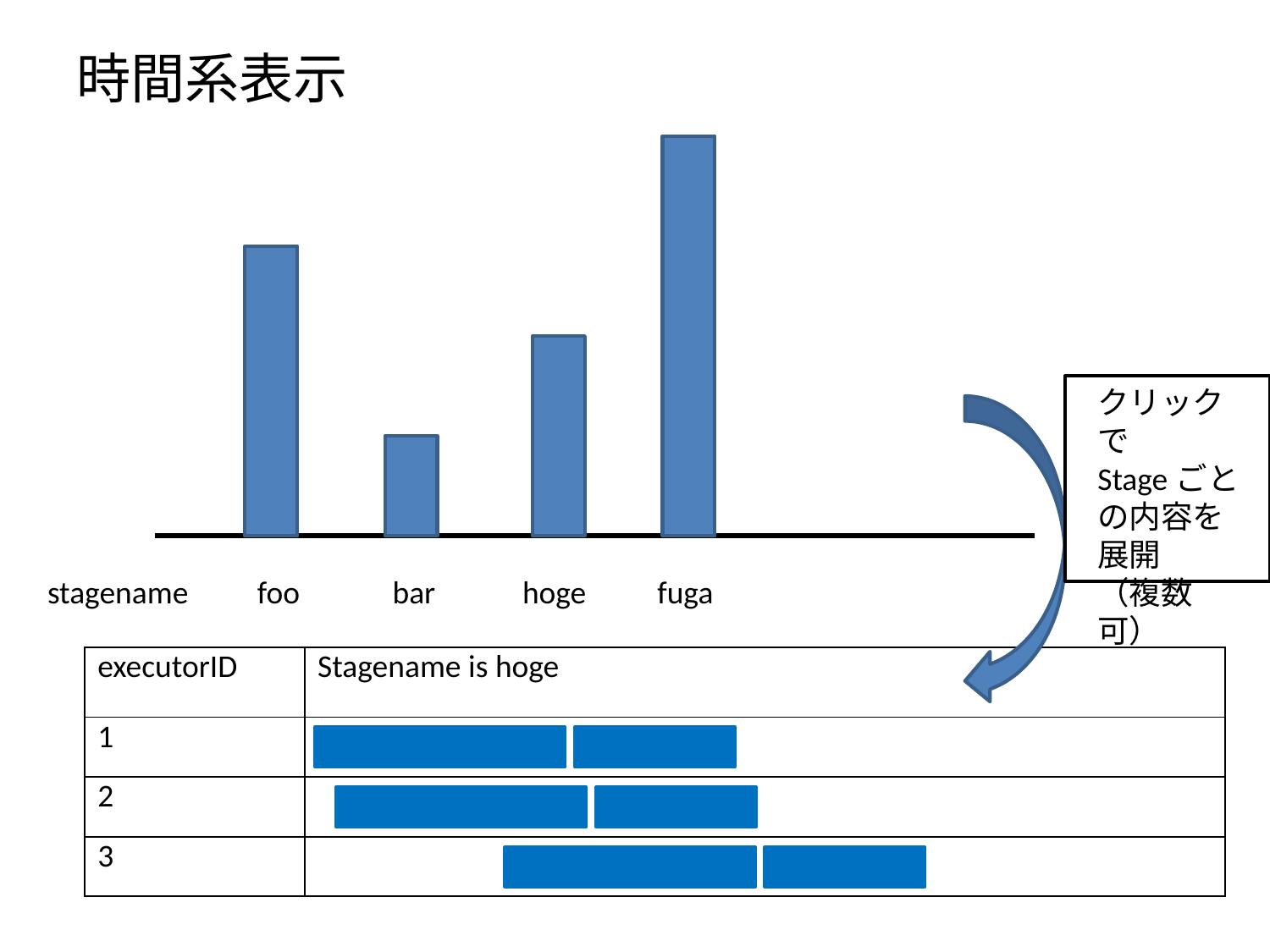

# 時間系表示

クリックで
Stageごとの内容を展開
（複数可）

stagename
foo
bar
hoge
fuga
| executorID | Stagename is hoge |
| --- | --- |
| 1 |  |
| 2 |  |
| 3 |  |